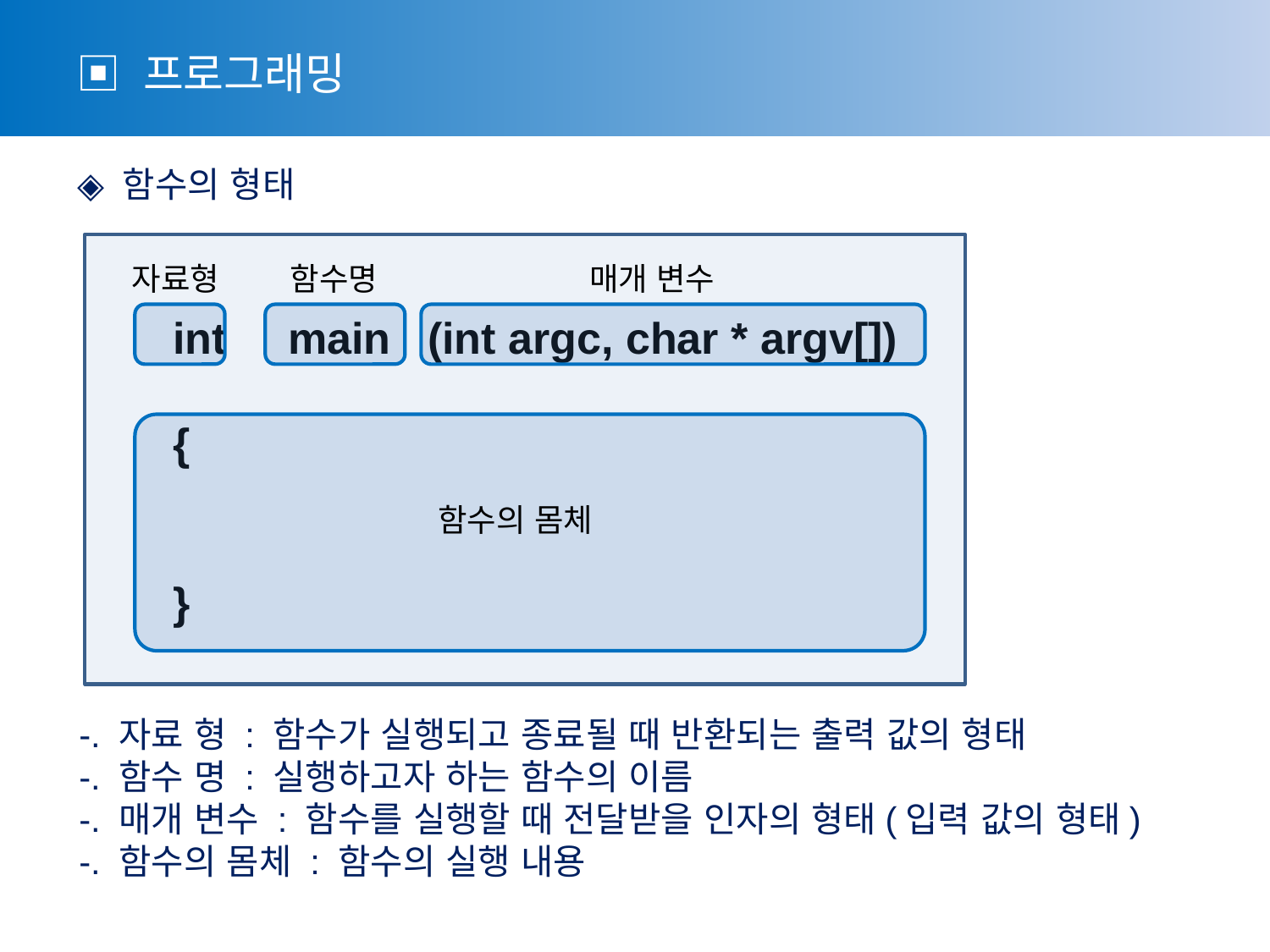

▣ 프로그래밍
 ◈ 함수의 형태

자료형

함수명

매개 변수

int     main   (int argc, char * argv[])

{

}

함수의 몸체
 -. 자료 형 : 함수가 실행되고 종료될 때 반환되는 출력 값의 형태
 -. 함수 명 : 실행하고자 하는 함수의 이름
 -. 매개 변수 : 함수를 실행할 때 전달받을 인자의 형태(입력 값의 형태)
 -. 함수의 몸체 : 함수의 실행 내용